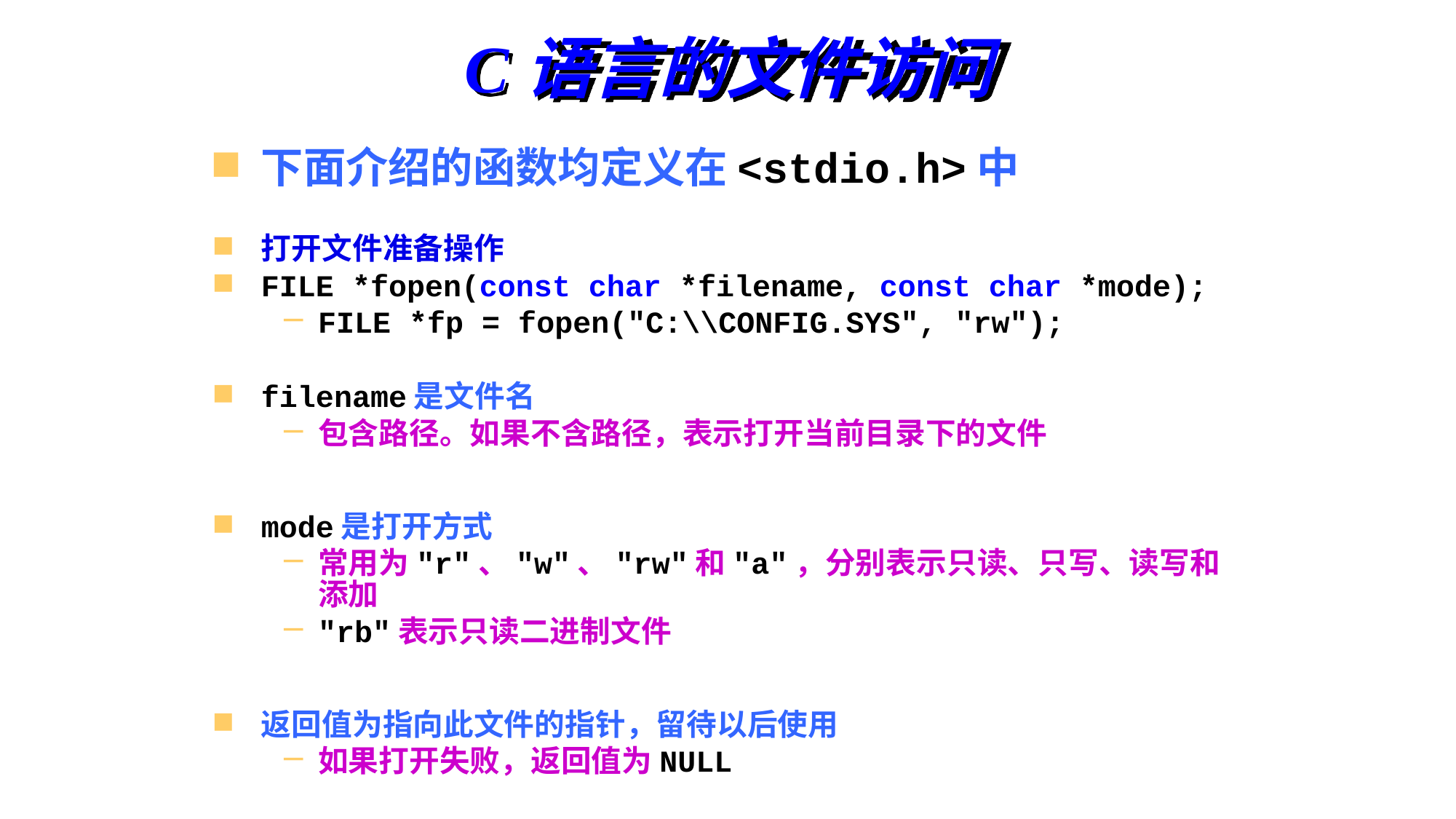

# C语言的文件访问
下面介绍的函数均定义在<stdio.h>中

打开文件准备操作
FILE *fopen(const char *filename, const char *mode);
FILE *fp = fopen("C:\\CONFIG.SYS", "rw");

filename是文件名
包含路径。如果不含路径，表示打开当前目录下的文件

mode是打开方式
常用为"r"、"w"、"rw"和"a"，分别表示只读、只写、读写和添加
"rb"表示只读二进制文件

返回值为指向此文件的指针，留待以后使用
如果打开失败，返回值为NULL